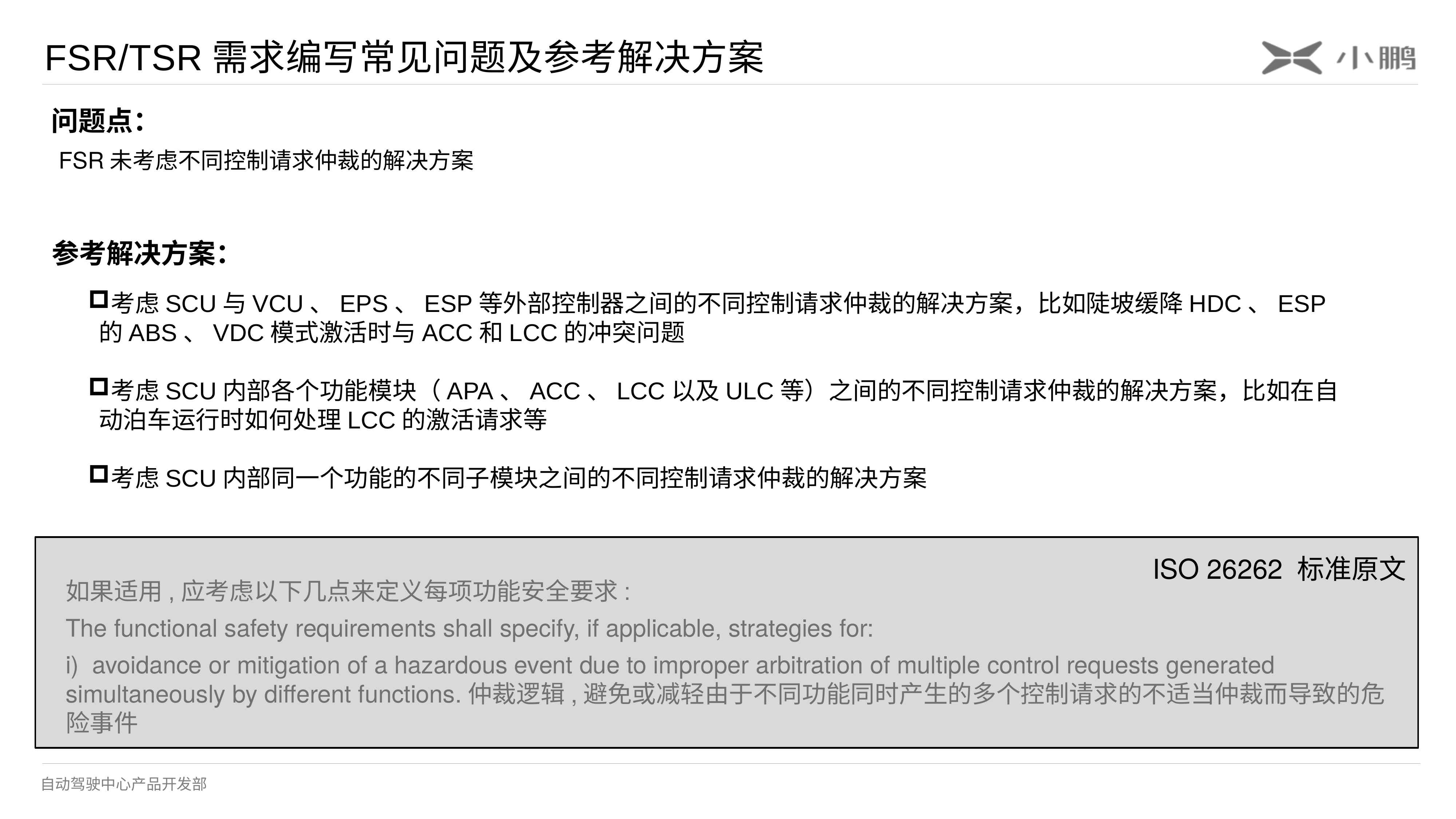

FSR/TSR需求编写常见问题及参考解决方案

问题点：
FSR未考虑不同控制请求仲裁的解决方案
参考解决方案：
考虑SCU与VCU、EPS、ESP等外部控制器之间的不同控制请求仲裁的解决方案，比如陡坡缓降HDC、ESP的ABS、VDC模式激活时与ACC和LCC的冲突问题

考虑SCU内部各个功能模块（APA、ACC、LCC以及ULC等）之间的不同控制请求仲裁的解决方案，比如在自动泊车运行时如何处理LCC的激活请求等

考虑SCU内部同一个功能的不同子模块之间的不同控制请求仲裁的解决方案

ISO 26262 标准原文
如果适用,应考虑以下几点来定义每项功能安全要求:
The functional safety requirements shall specify, if applicable, strategies for:
i)  avoidance or mitigation of a hazardous event due to improper arbitration of multiple control requests generated simultaneously by different functions.仲裁逻辑,避免或减轻由于不同功能同时产生的多个控制请求的不适当仲裁而导致的危险事件